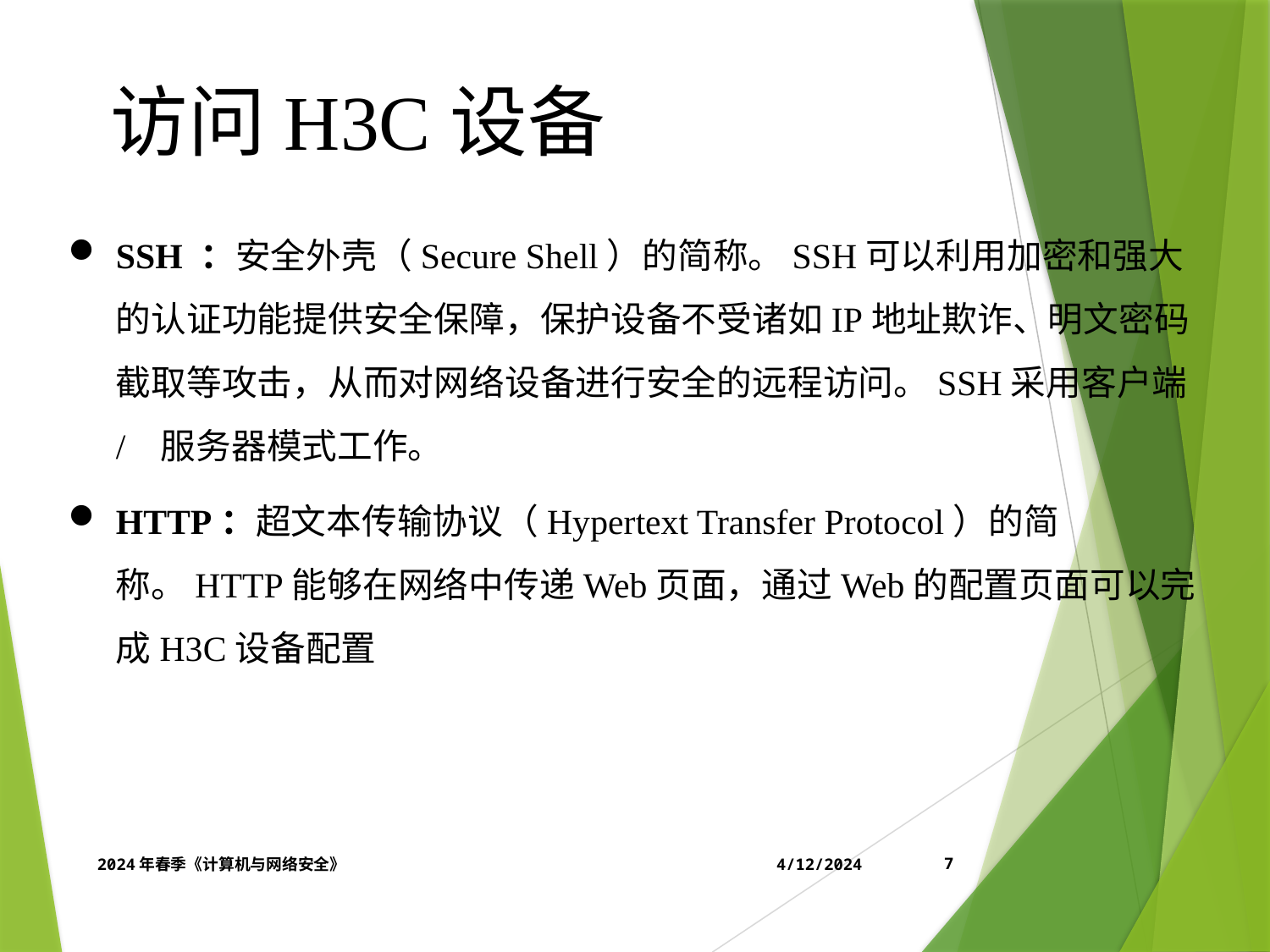

访问H3C设备

SSH ：安全外壳（Secure Shell）的简称。SSH可以利用加密和强大  的认证功能提供安全保障，保护设备不受诸如IP地址欺诈、明文密码  截取等攻击，从而对网络设备进行安全的远程访问。SSH采用客户端/   服务器模式工作。
HTTP：超文本传输协议（Hypertext Transfer Protocol）的简称。HTTP能够在网络中传递Web页面，通过Web的配置页面可以完成H3C设备配置
2024年春季《计算机与网络安全》
4/12/2024
7